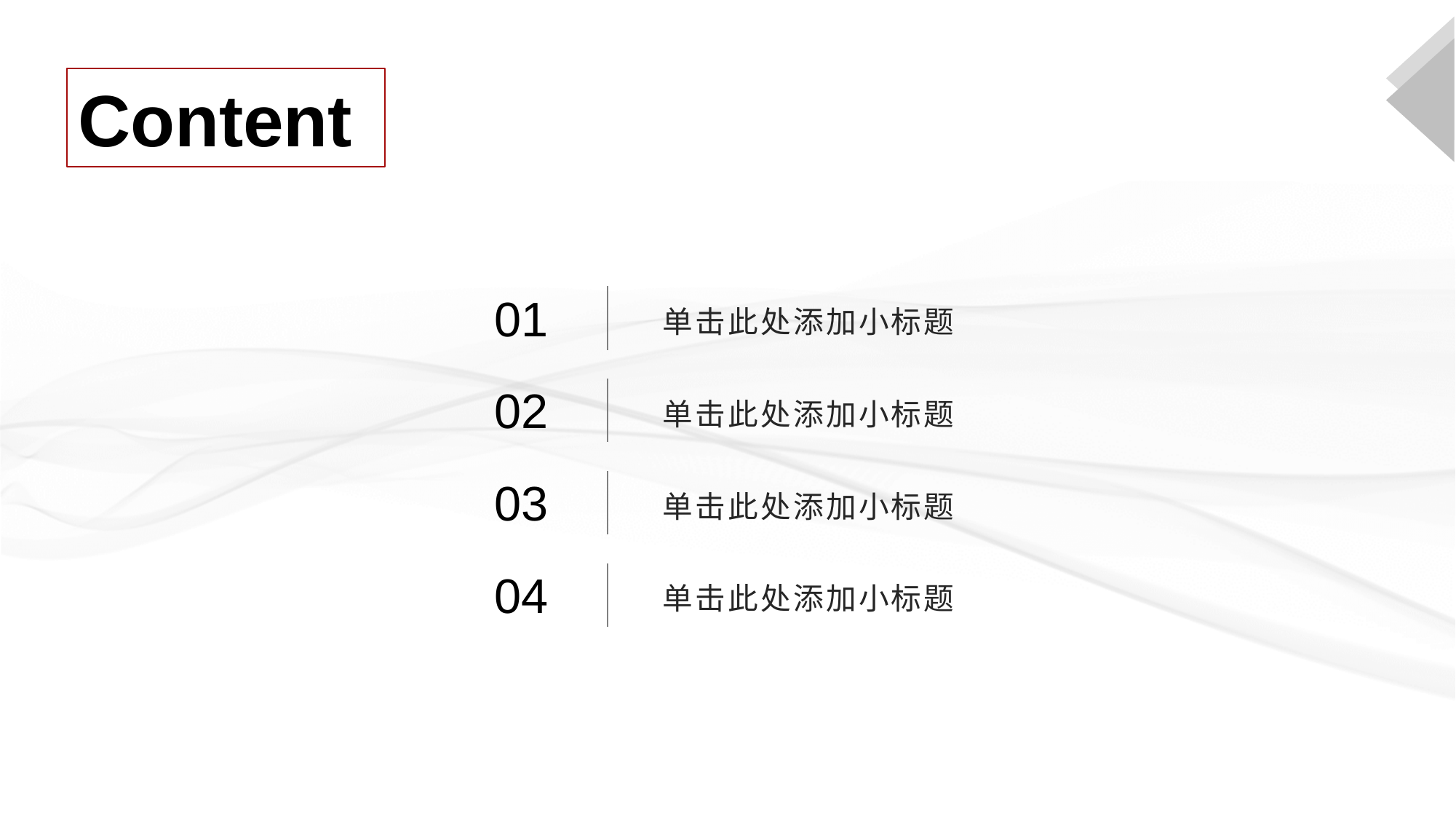

Content
01
单击此处添加小标题
02
单击此处添加小标题
03
单击此处添加小标题
04
单击此处添加小标题